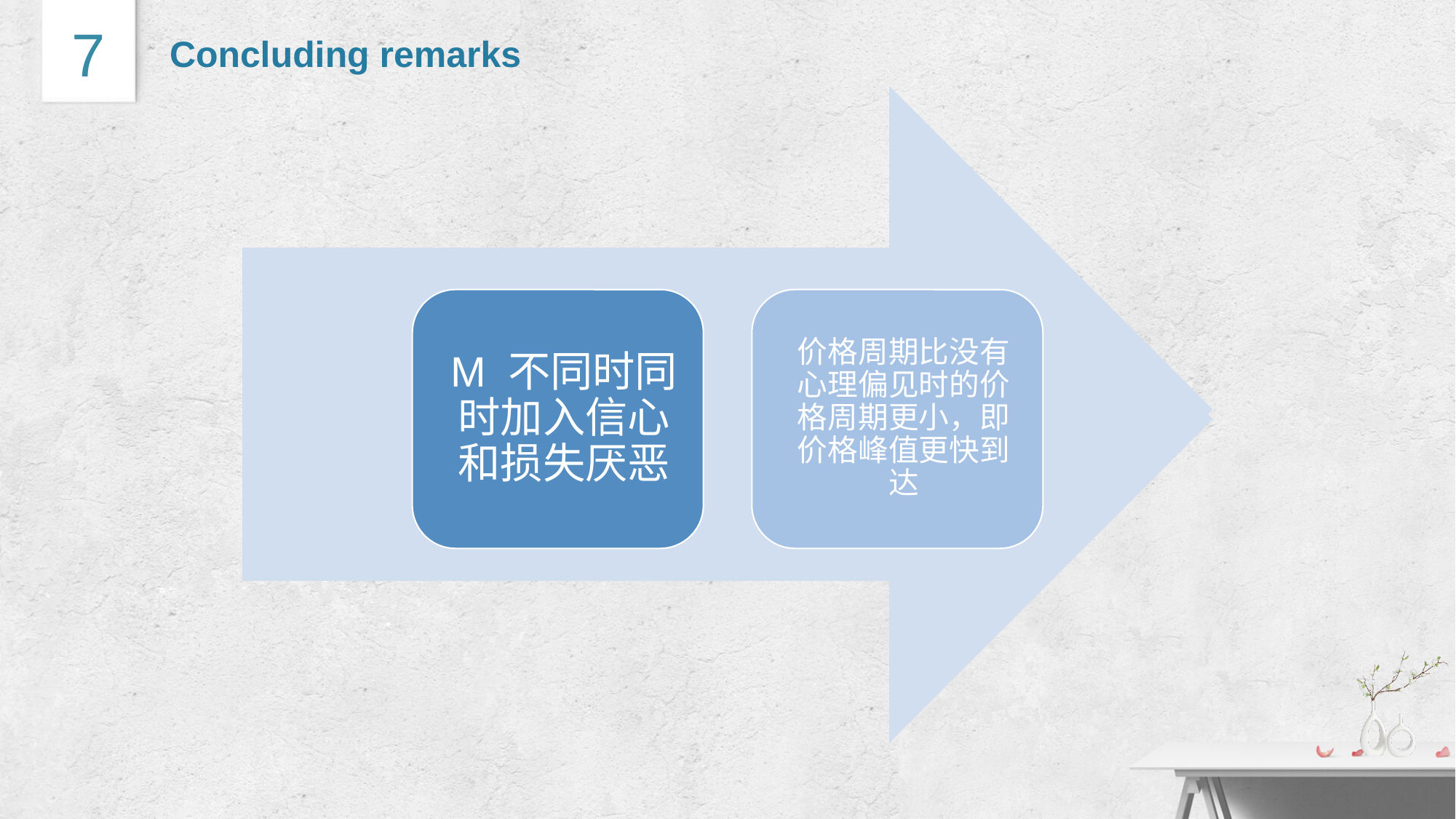

7
Concluding remarks
通过效用函数为两类投资者构建优化行为
市场上只有F时，不存在收益的自相关，、交易量波动或相对于基本价格的过度波动。
M 不同时同时加入信心和损失厌恶
价格周期比没有心理偏见时的价格周期更小，即价格峰值更快到达
M 不同时加入信心变量
平均收益率减少，标准差降低，峰度更低
M 不同时加入损失厌恶
交易量显著减少，C采用买入并持有股票策略来减少损失
M 不同时
数据增大，行为异质性强烈影响财务变量的动态
引入少量(5%)的C
股票交易量增加和价格过度波动现象出现
M = 10
平均回报率和其他数据比模拟市场中只有F时要高